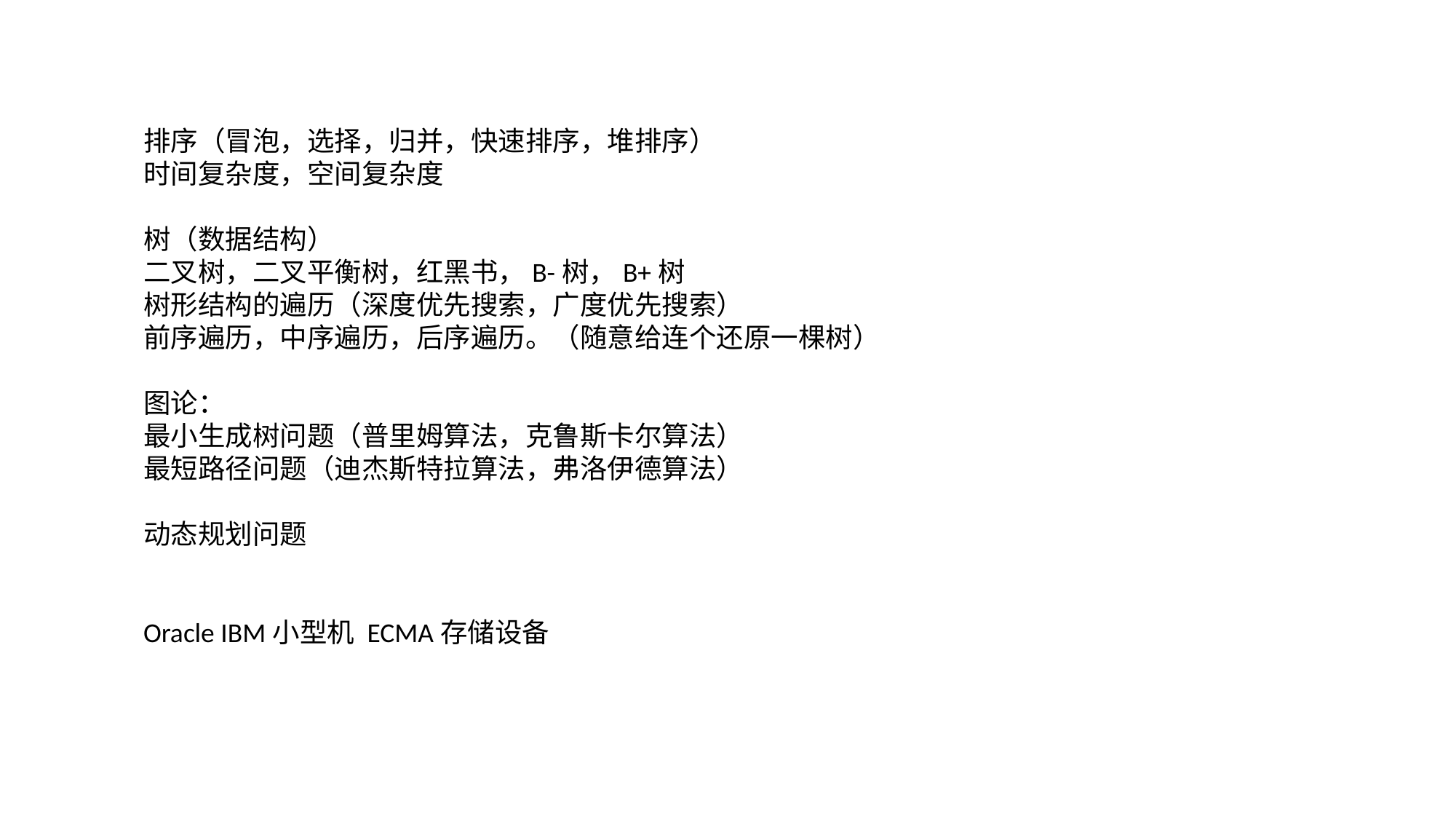

排序（冒泡，选择，归并，快速排序，堆排序）
时间复杂度，空间复杂度

树（数据结构）
二叉树，二叉平衡树，红黑书，B-树，B+树
树形结构的遍历（深度优先搜索，广度优先搜索）
前序遍历，中序遍历，后序遍历。（随意给连个还原一棵树）

图论：
最小生成树问题（普里姆算法，克鲁斯卡尔算法）
最短路径问题（迪杰斯特拉算法，弗洛伊德算法）

动态规划问题

Oracle IBM小型机 ECMA存储设备